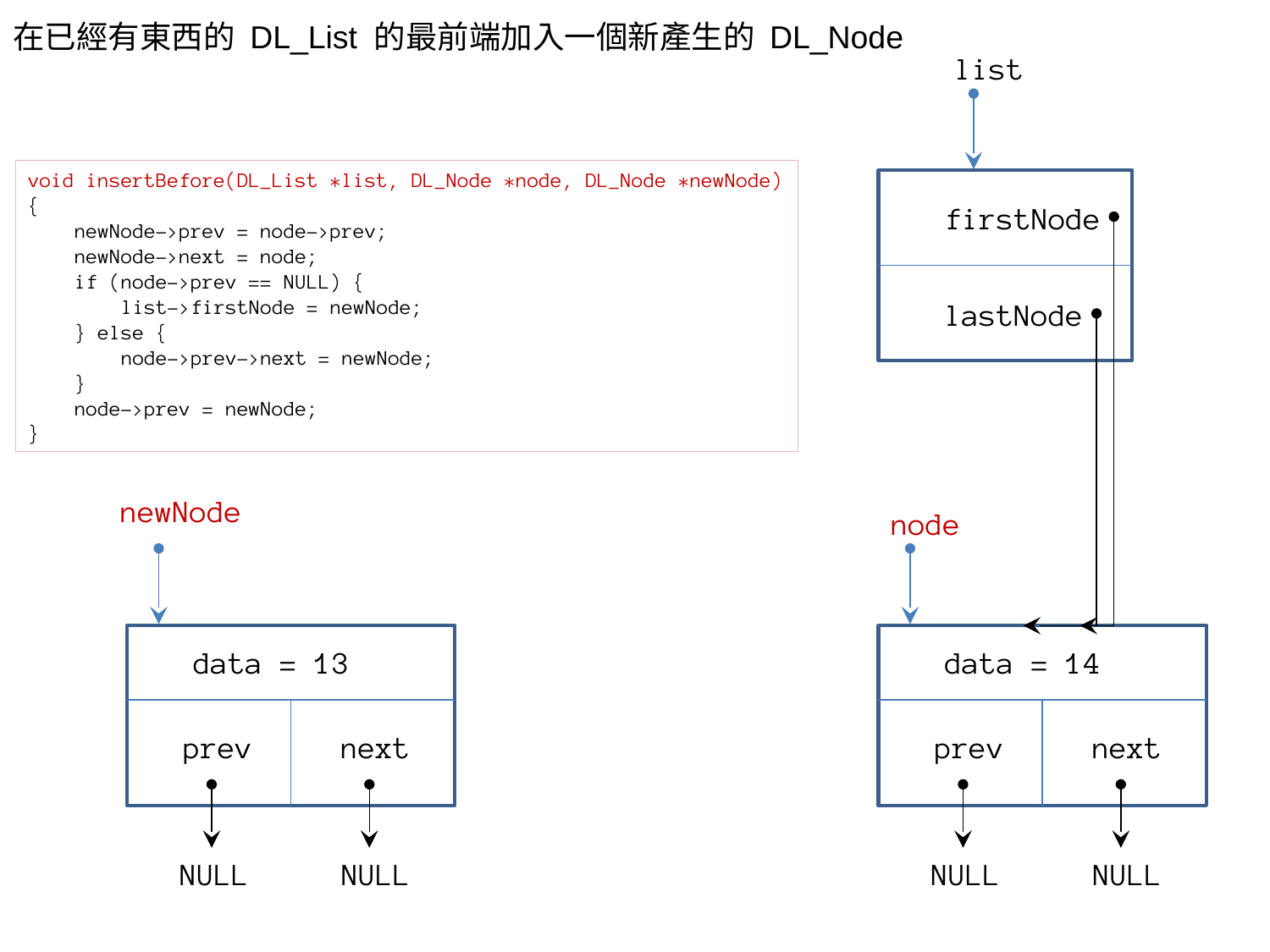

在已經有東西的 DL_List 的最前端加入一個新產生的 DL_Node
list
void insertBefore(DL_List *list, DL_Node *node, DL_Node *newNode)
{
    newNode->prev = node->prev;
    newNode->next = node;
    if (node->prev == NULL) {
        list->firstNode = newNode;
    } else {
        node->prev->next = newNode;
    }
    node->prev = newNode;
}

firstNode
lastNode
newNode
node

data = 13
prev
next

data = 14
prev
next
NULL
NULL
NULL
NULL